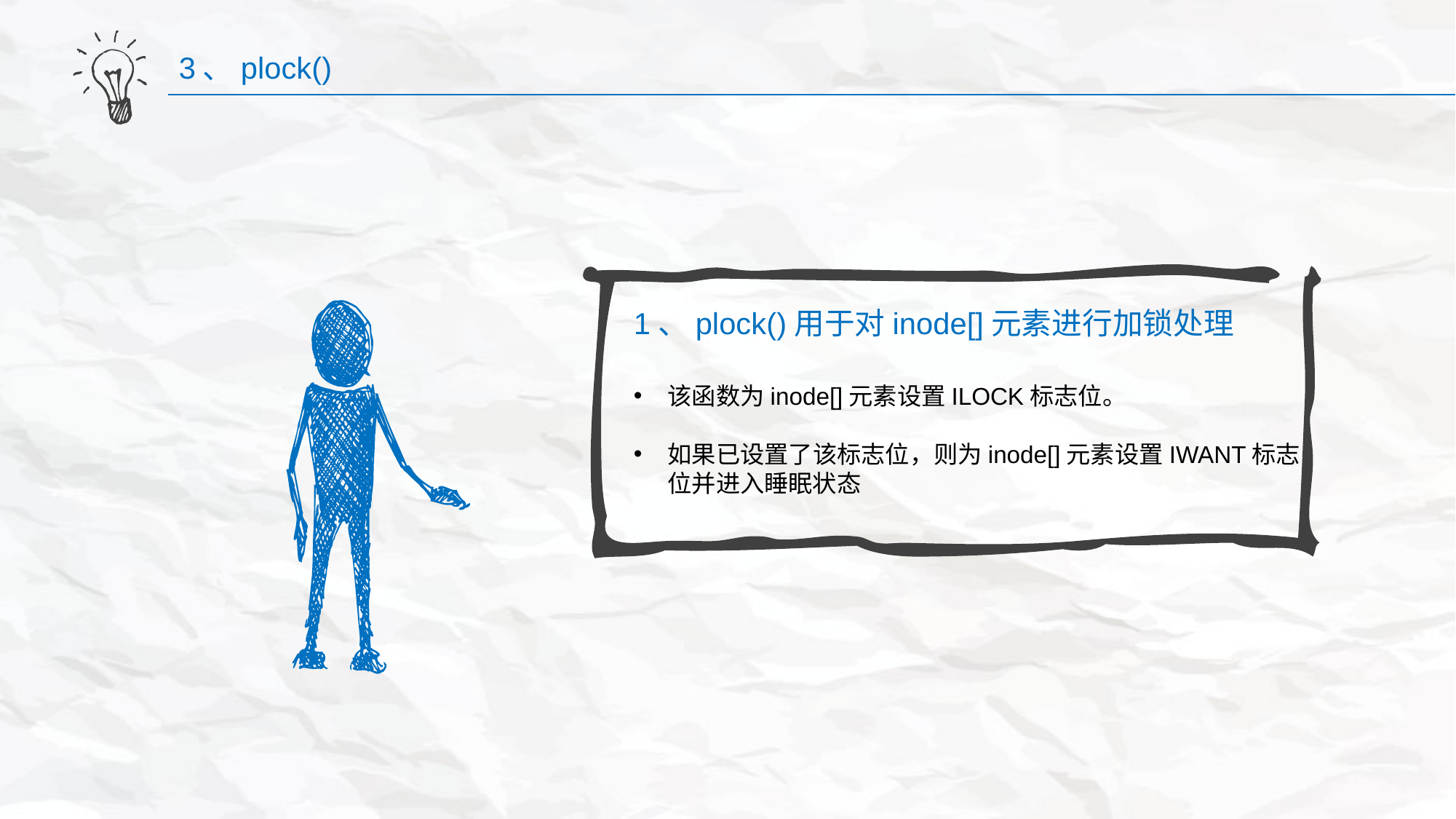

3、plock()

1、plock()用于对inode[]元素进行加锁处理

该函数为inode[]元素设置ILOCK标志位。

如果已设置了该标志位，则为inode[]元素设置IWANT标志位并进入睡眠状态